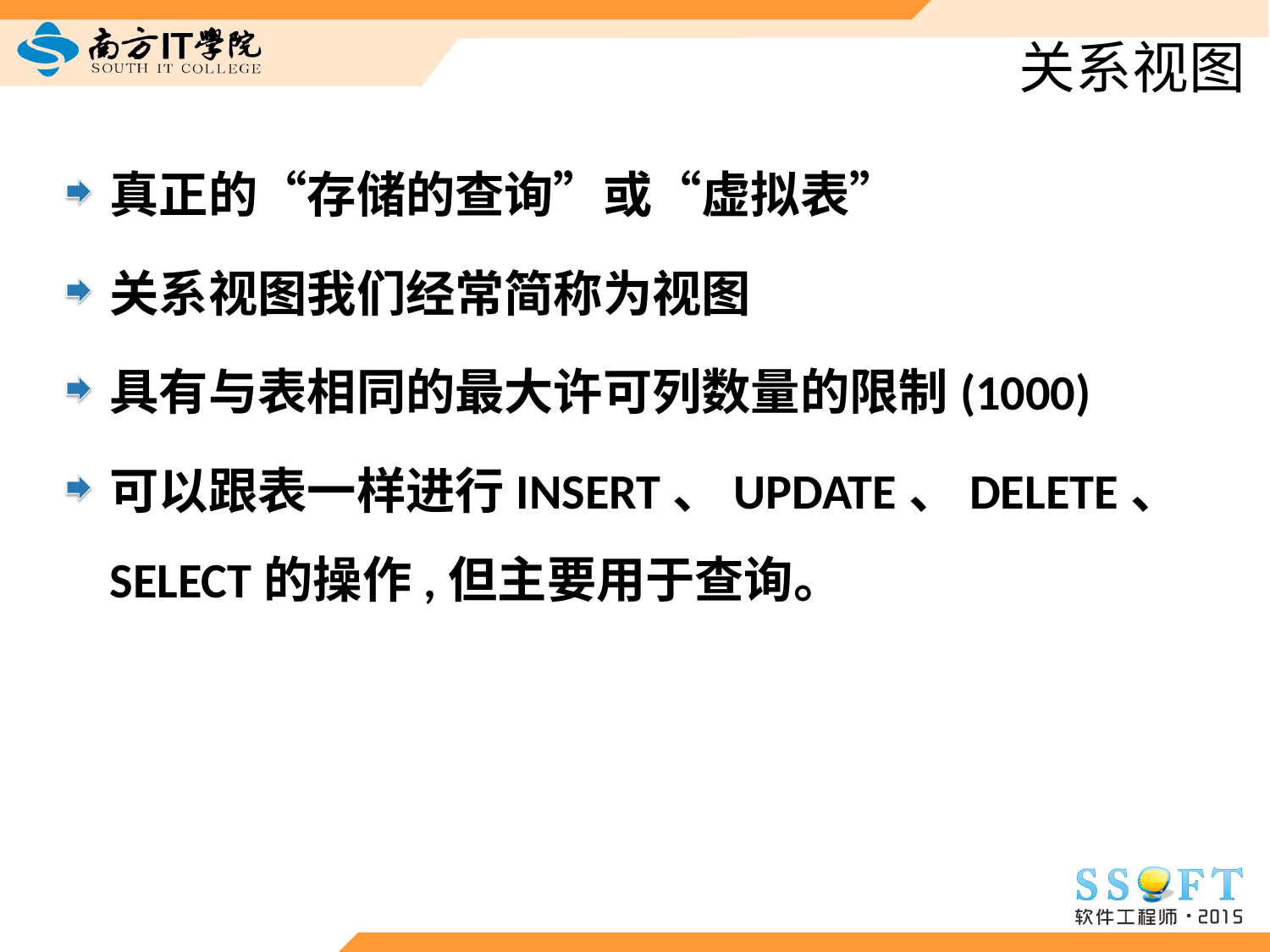

# 关系视图
真正的“存储的查询”或“虚拟表”
关系视图我们经常简称为视图
具有与表相同的最大许可列数量的限制(1000)
可以跟表一样进行INSERT、UPDATE、DELETE、SELECT的操作,但主要用于查询。